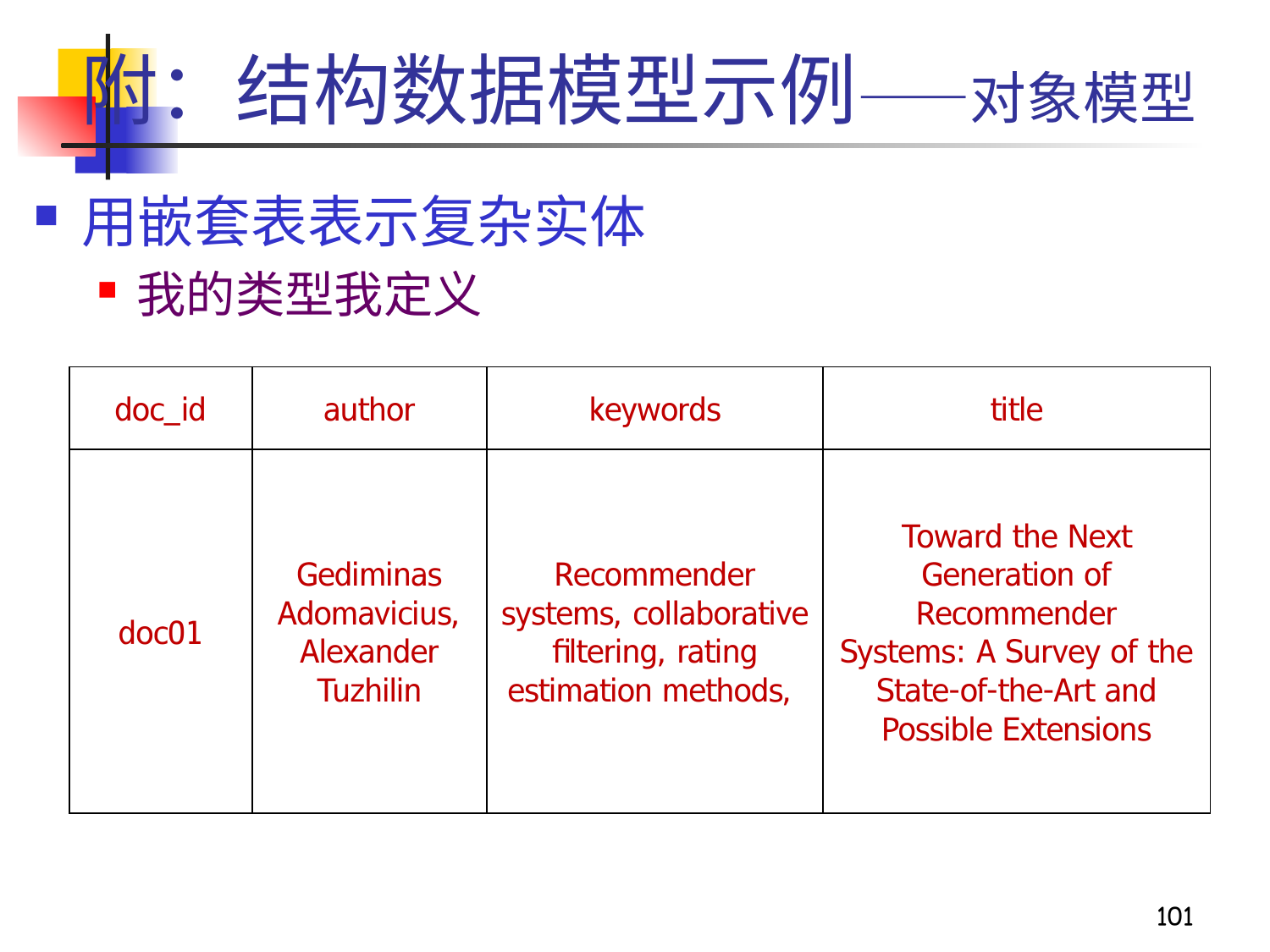

# 附：结构数据模型示例——对象模型
用嵌套表表示复杂实体
我的类型我定义
| doc\_id | author | keywords | title |
| --- | --- | --- | --- |
| doc01 | Gediminas Adomavicius, Alexander Tuzhilin | Recommender systems, collaborative filtering, rating estimation methods, | Toward the Next Generation of Recommender Systems: A Survey of the State-of-the-Art and Possible Extensions |
101